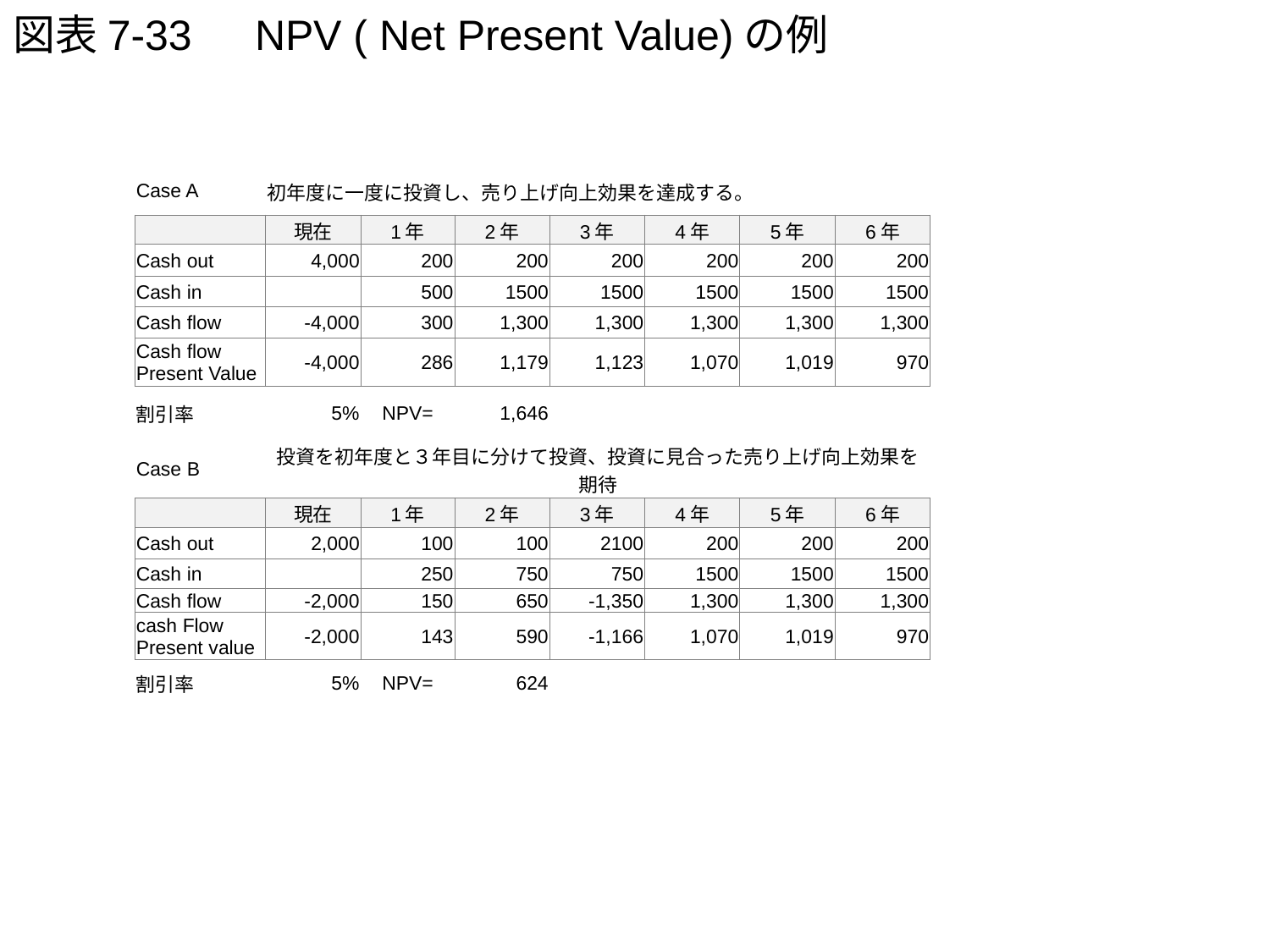

# 図表7-33　NPV ( Net Present Value)の例
| Case A | 初年度に一度に投資し、売り上げ向上効果を達成する。 |  |  |  |  |  |  |
| --- | --- | --- | --- | --- | --- | --- | --- |
|  | 現在 | 1年 | 2年 | 3年 | 4年 | 5年 | 6年 |
| Cash out | 4,000 | 200 | 200 | 200 | 200 | 200 | 200 |
| Cash in |  | 500 | 1500 | 1500 | 1500 | 1500 | 1500 |
| Cash flow | -4,000 | 300 | 1,300 | 1,300 | 1,300 | 1,300 | 1,300 |
| Cash flow Present Value | -4,000 | 286 | 1,179 | 1,123 | 1,070 | 1,019 | 970 |
| 割引率 | 5% | NPV= | 1,646 |  |  |  |  |
| Case B | 投資を初年度と３年目に分けて投資、投資に見合った売り上げ向上効果を期待 |  |  |  |  |  |  |
|  | 現在 | 1年 | 2年 | 3年 | 4年 | 5年 | 6年 |
| Cash out | 2,000 | 100 | 100 | 2100 | 200 | 200 | 200 |
| Cash in |  | 250 | 750 | 750 | 1500 | 1500 | 1500 |
| Cash flow | -2,000 | 150 | 650 | -1,350 | 1,300 | 1,300 | 1,300 |
| cash Flow Present value | -2,000 | 143 | 590 | -1,166 | 1,070 | 1,019 | 970 |
| 割引率 | 5% | NPV= | 624 |  |  |  |  |